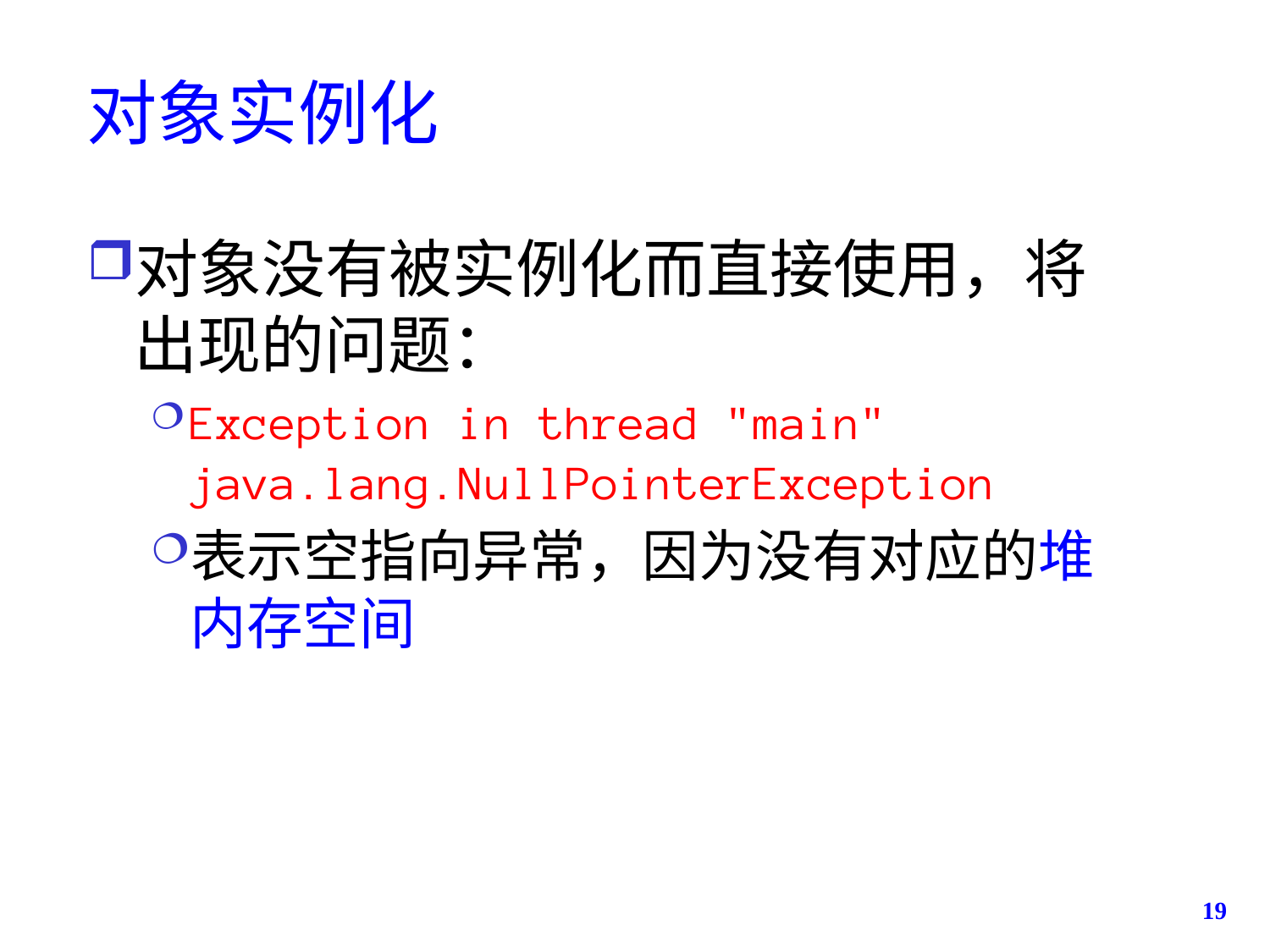

# 对象实例化
对象没有被实例化而直接使用，将出现的问题：
Exception in thread "main" java.lang.NullPointerException
表示空指向异常，因为没有对应的堆内存空间

19